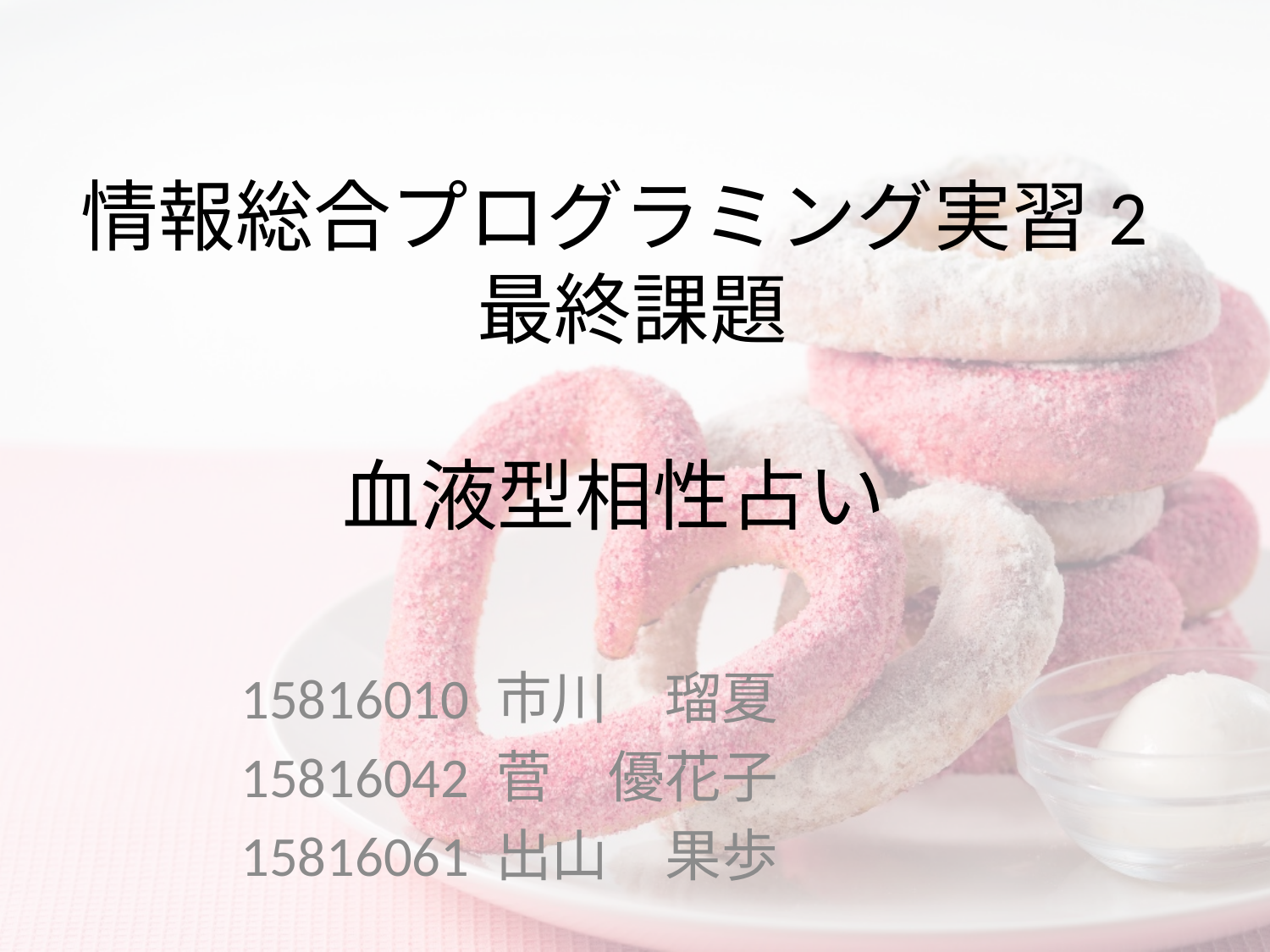

# 情報総合プログラミング実習2 最終課題 血液型相性占い
15816010 市川　瑠夏
15816042 菅　優花子
15816061 出山　果歩